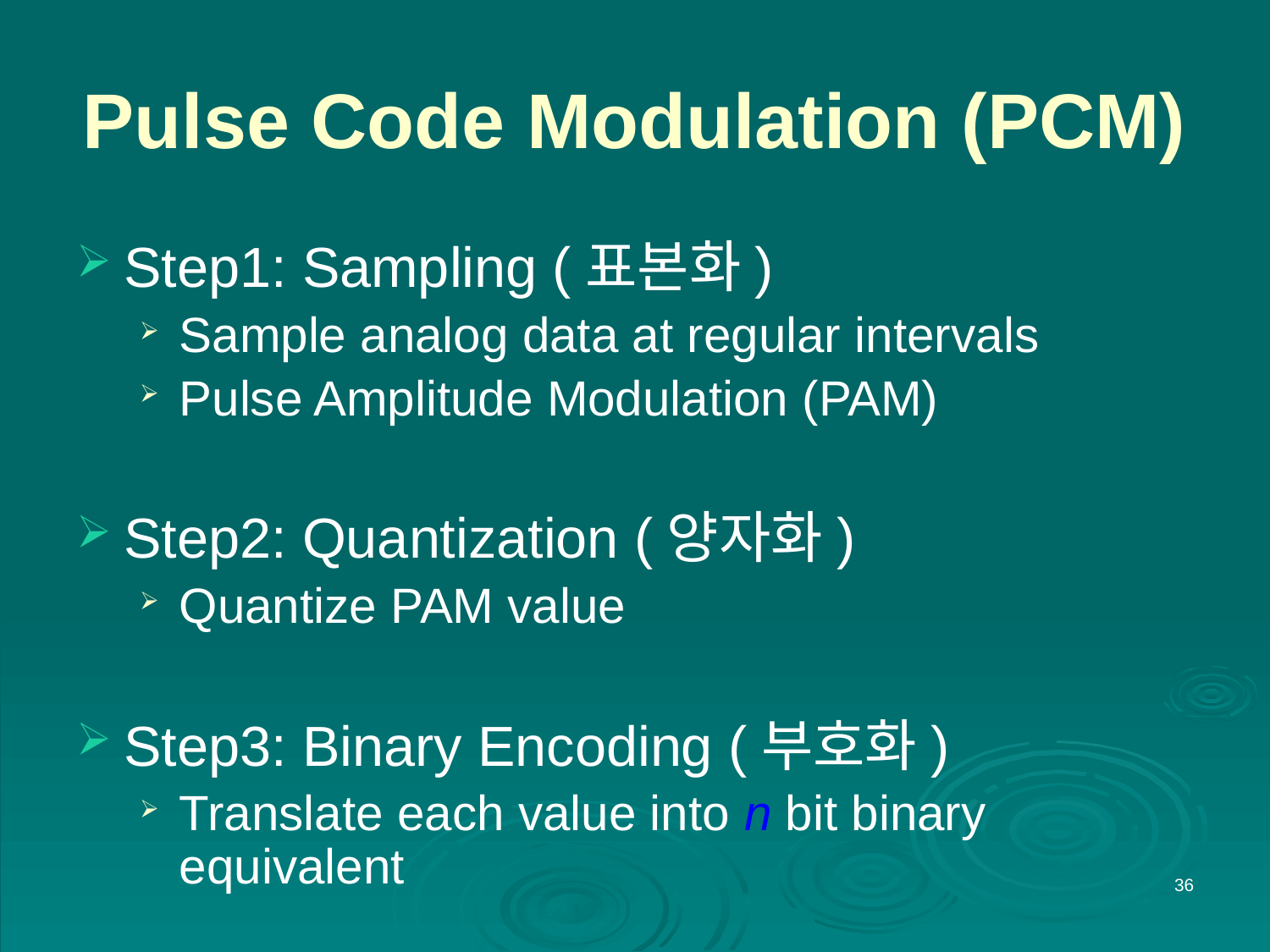

# Pulse Code Modulation (PCM)
Step1: Sampling (표본화)
Sample analog data at regular intervals
Pulse Amplitude Modulation (PAM)

Step2: Quantization (양자화)
Quantize PAM value

Step3: Binary Encoding (부호화)
Translate each value into n bit binary equivalent

36